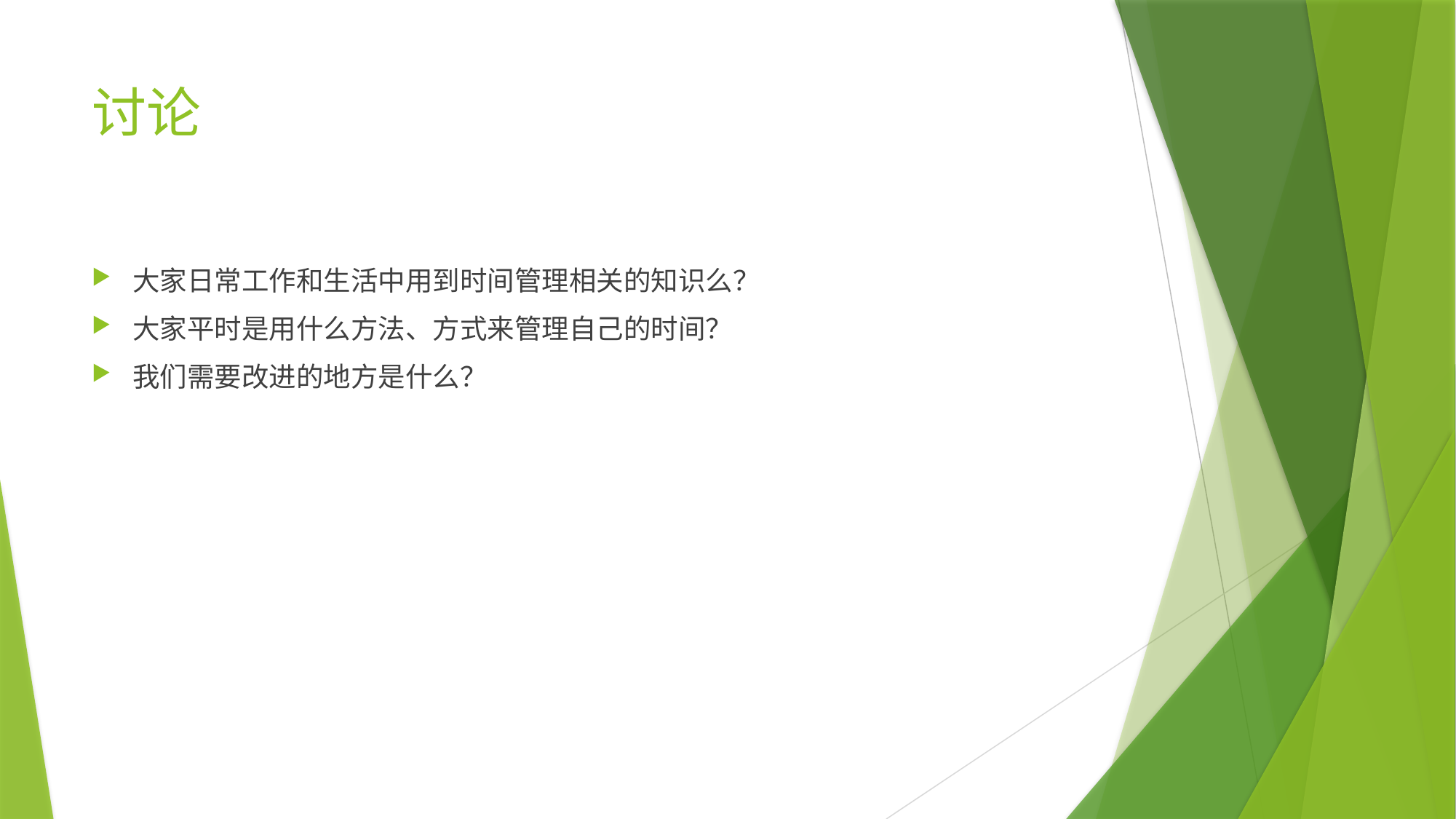

# 讨论
大家日常工作和生活中用到时间管理相关的知识么？
大家平时是用什么方法、方式来管理自己的时间？
我们需要改进的地方是什么？